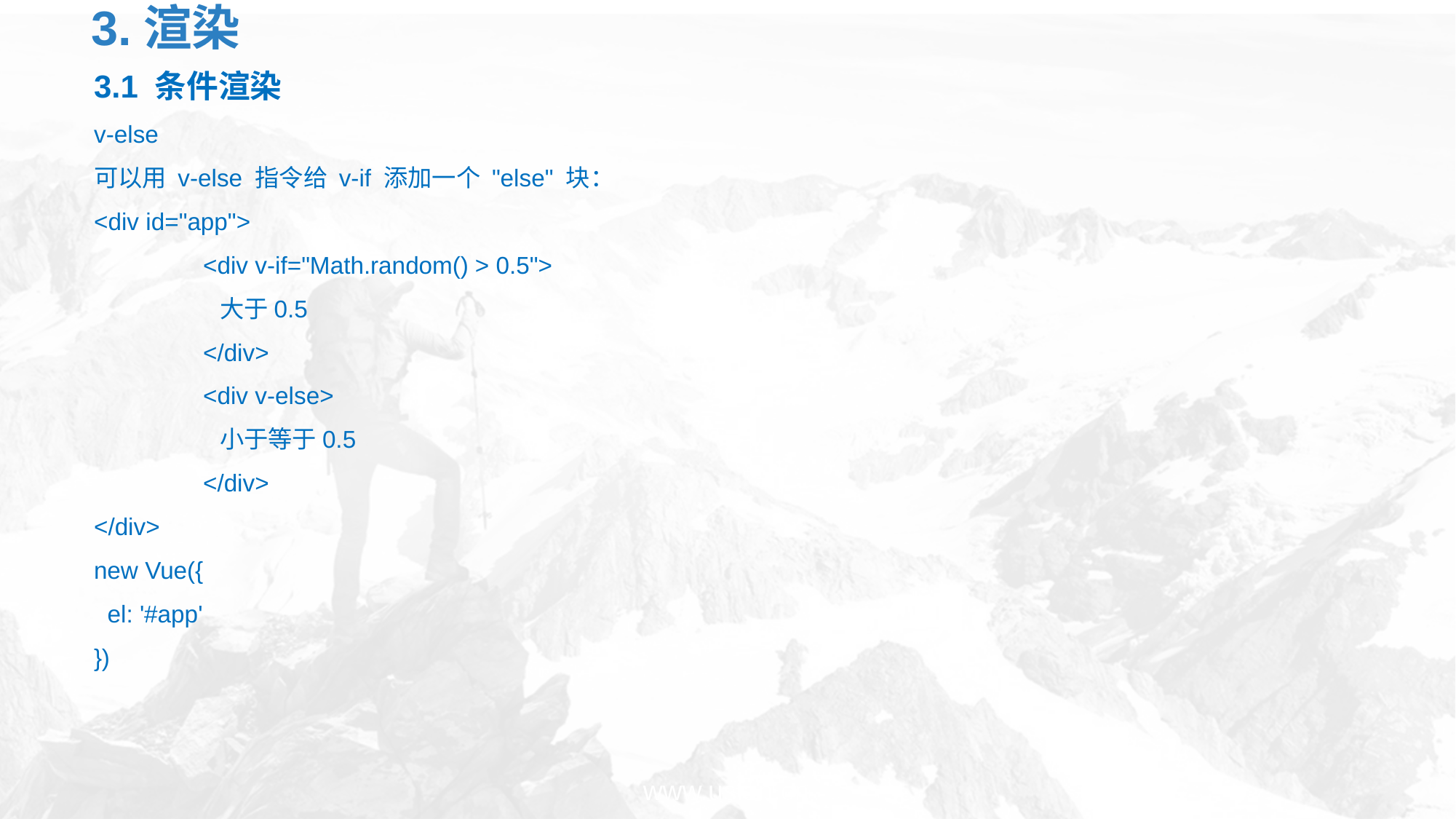

# 3.渲染
3.1 条件渲染
v-else
可以用 v-else 指令给 v-if 添加一个 "else" 块：
<div id="app">
	<div v-if="Math.random() > 0.5">
	  大于0.5
	</div>
	<div v-else>
	  小于等于0.5
	</div>
</div>
new Vue({
  el: '#app'
})
www.usian.cn